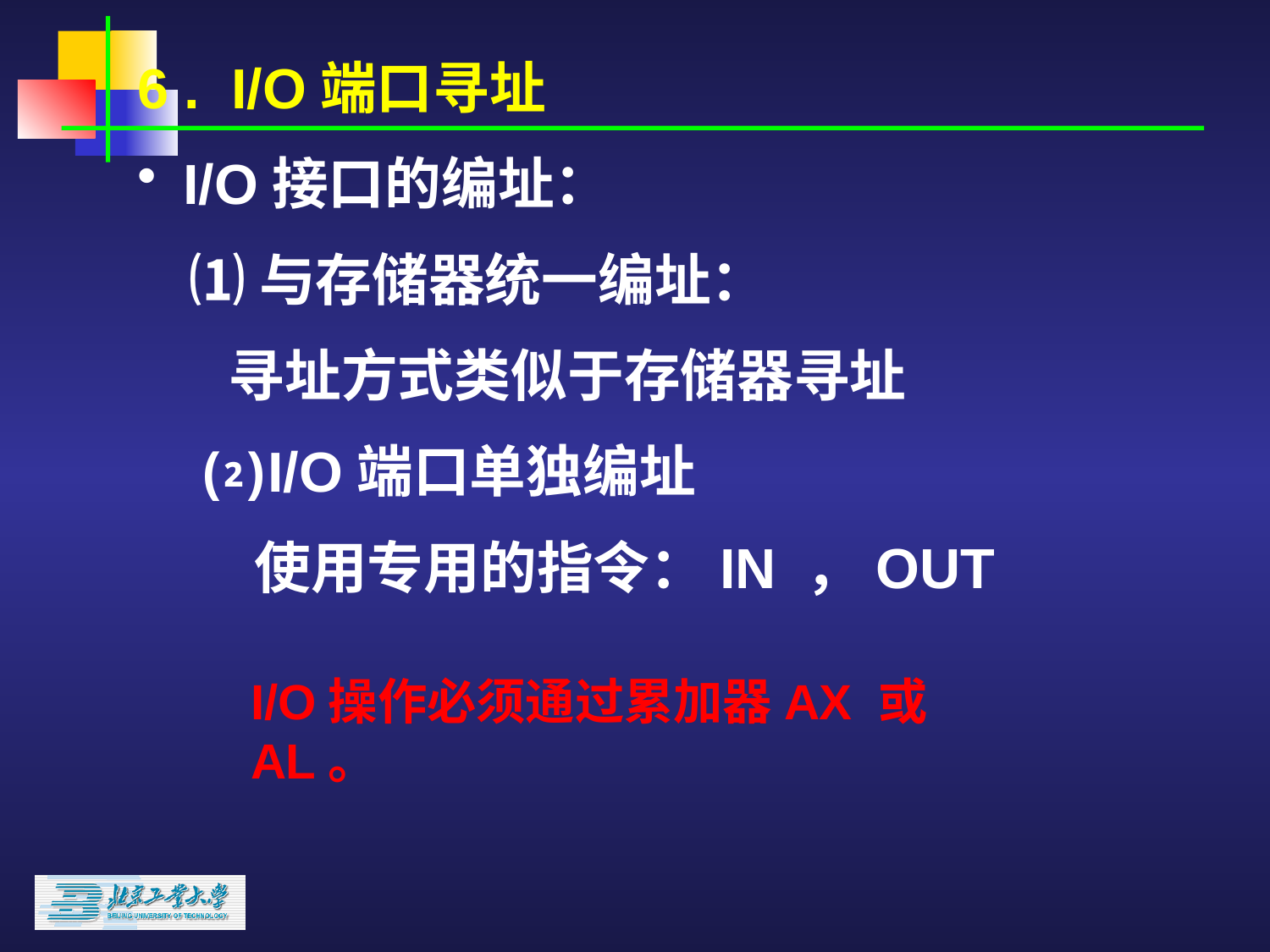

6 .  I/O端口寻址
 I/O接口的编址：
    ⑴与存储器统一编址：
      寻址方式类似于存储器寻址
    ⑵I/O端口单独编址
        使用专用的指令：IN ，OUT
I/O操作必须通过累加器AX 或AL。